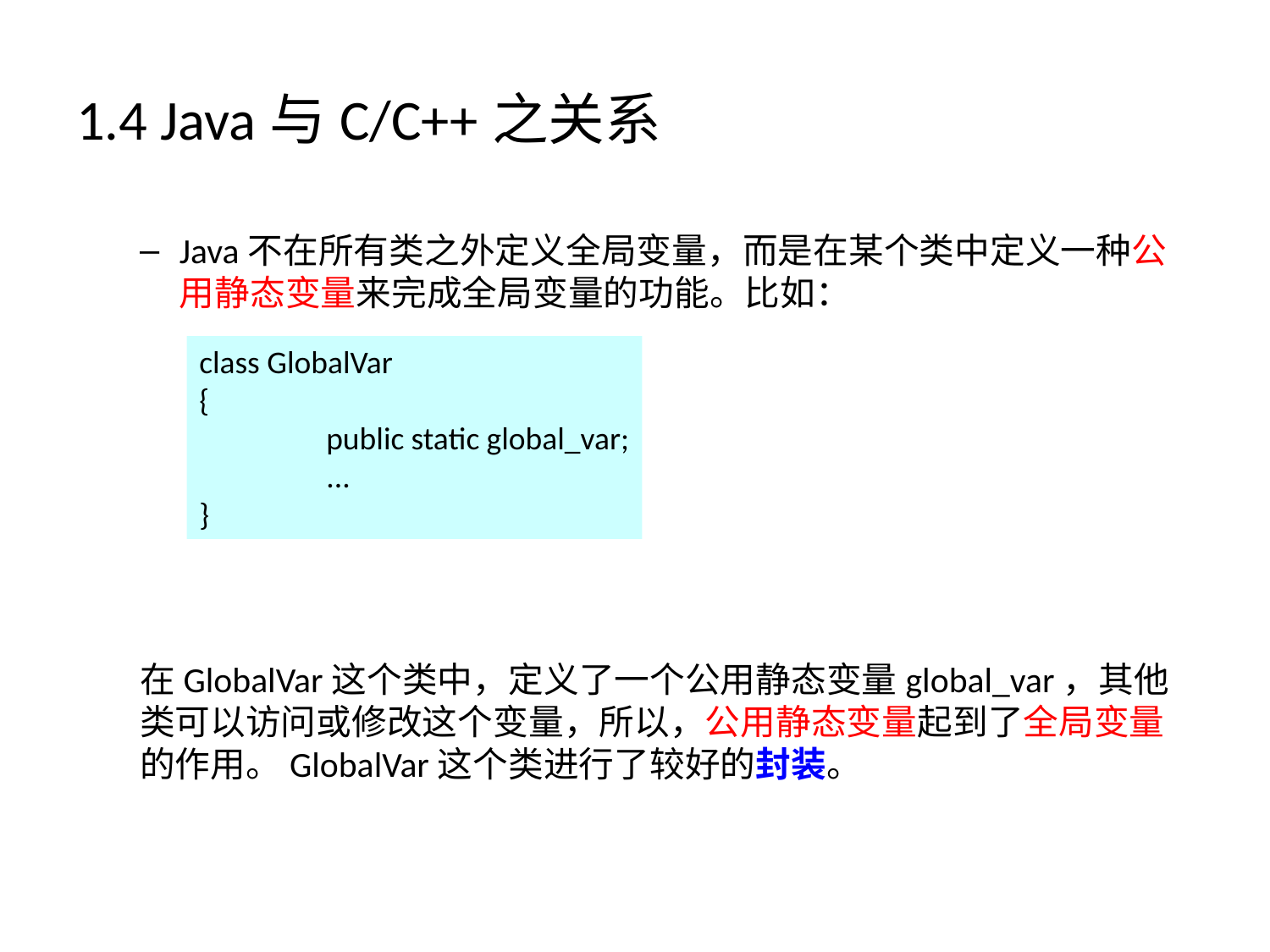

# 1.4 Java与C/C++之关系
Java不在所有类之外定义全局变量，而是在某个类中定义一种公用静态变量来完成全局变量的功能。比如：

在GlobalVar这个类中，定义了一个公用静态变量global_var，其他类可以访问或修改这个变量，所以，公用静态变量起到了全局变量的作用。GlobalVar这个类进行了较好的封装。
class GlobalVar
{
	public static global_var;
	...
}